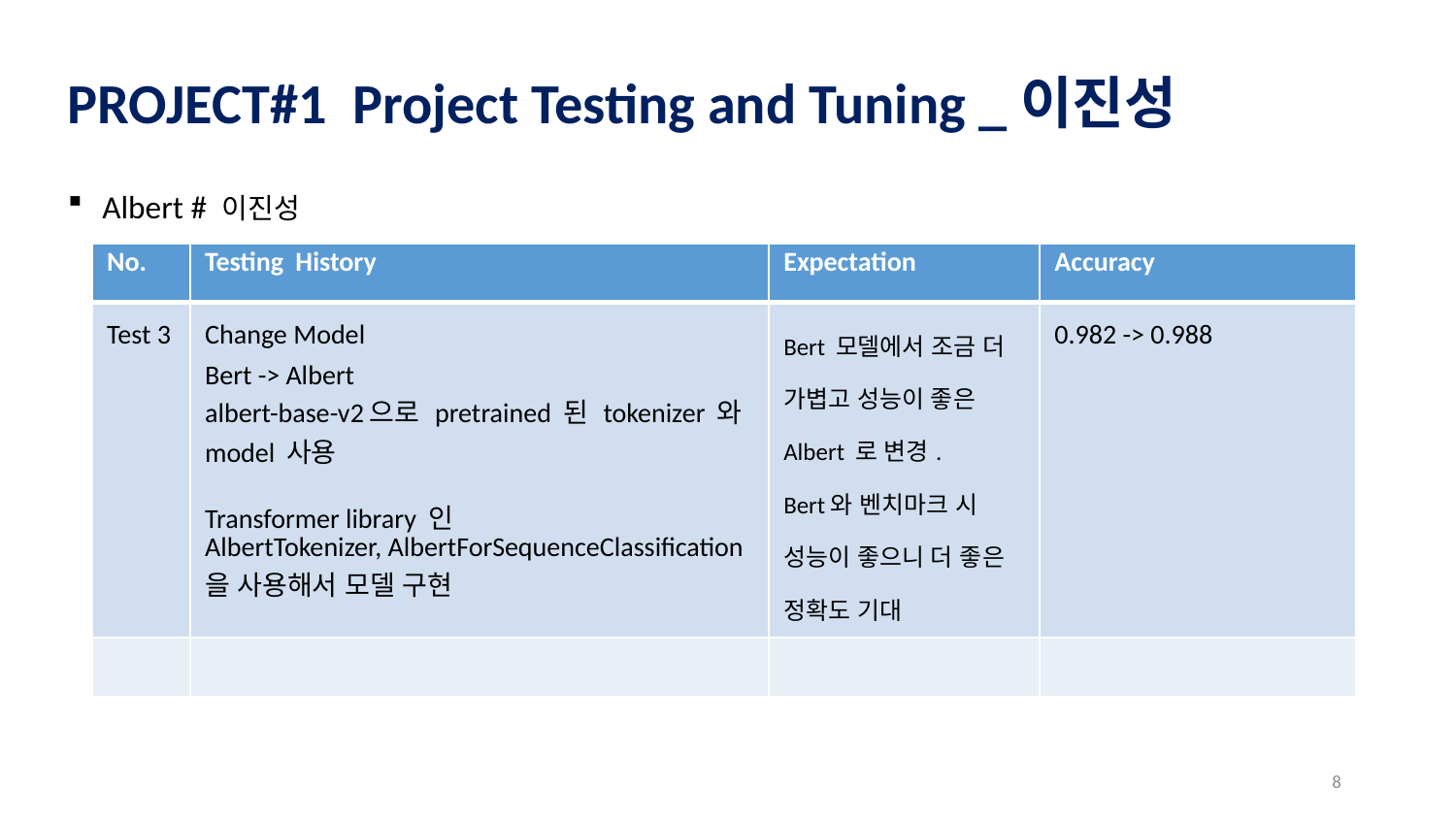

PROJECT#1  Project Testing and Tuning _이진성
 Albert # 이진성

| No. | Testing History | Expectation | Accuracy |
| --- | --- | --- | --- |
| Test 3 | Change Model Bert -> Albert albert-base-v2으로 pretrained 된 tokenizer 와 model 사용 Transformer library 인 AlbertTokenizer, AlbertForSequenceClassification 을 사용해서 모델 구현 | Bert 모델에서 조금 더 가볍고 성능이 좋은 Albert 로 변경. Bert와 벤치마크 시 성능이 좋으니 더 좋은 정확도 기대 | 0.982 -> 0.988 |
|  |  |  |  |
8